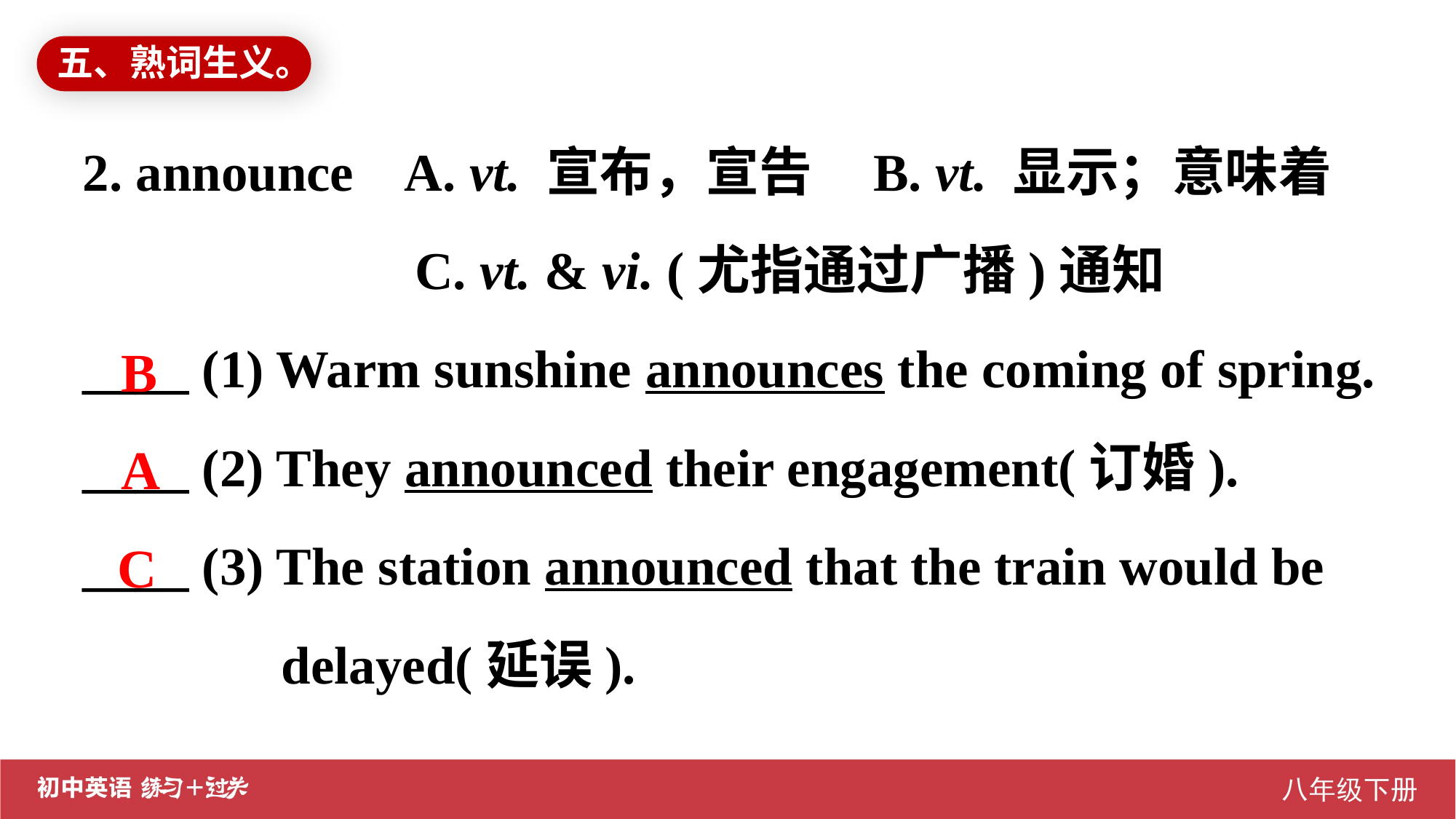

五、熟词生义。

2. announce    A. vt. 宣布，宣告    B. vt. 显示；意味着
                         C. vt. & vi. (尤指通过广播)通知
____ (1) Warm sunshine announces the coming of spring.
____ (2) They announced their engagement(订婚).
____ (3) The station announced that the train would be
               delayed(延误).
B
A
C